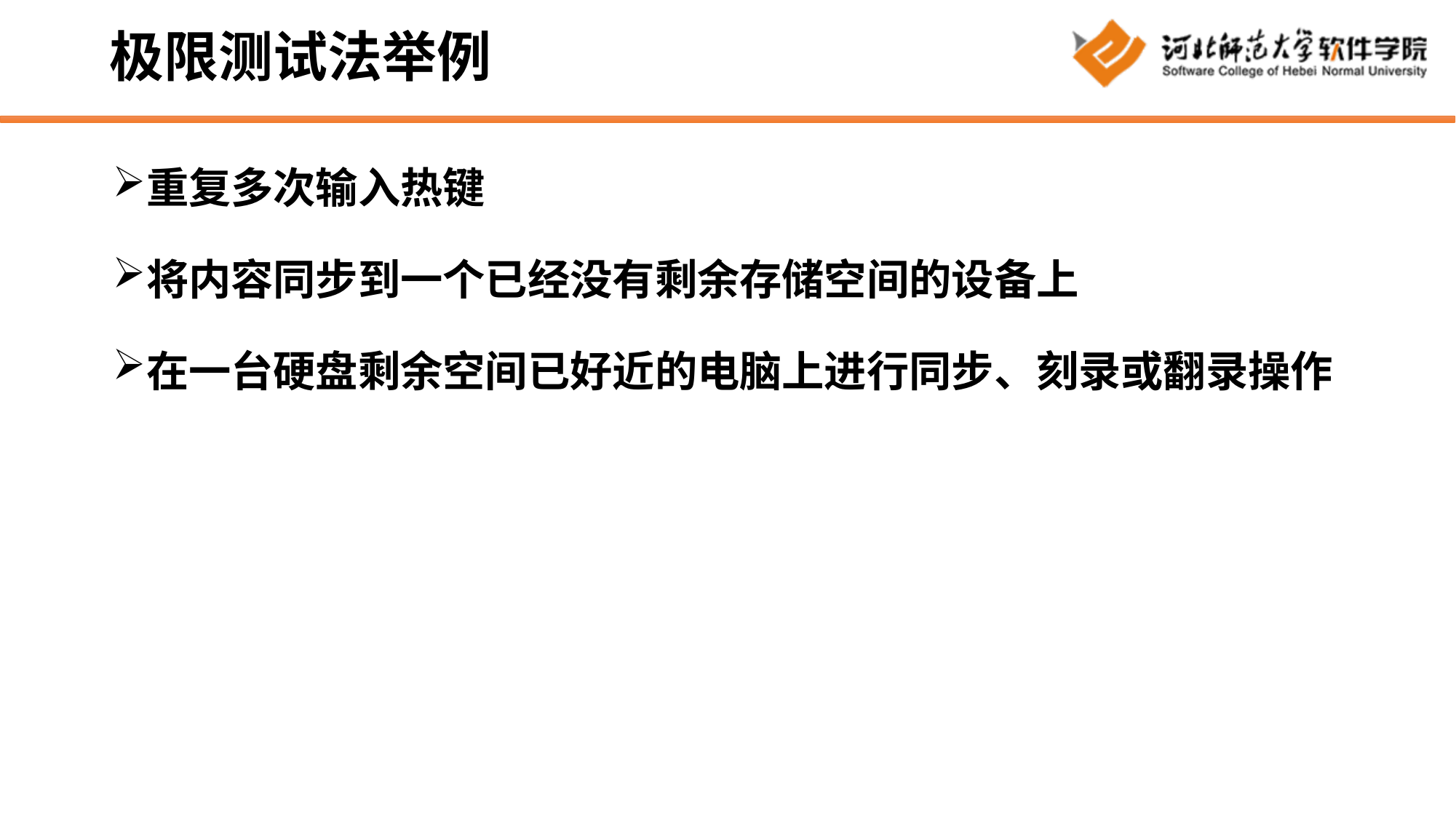

# 极限测试法举例
重复多次输入热键
将内容同步到一个已经没有剩余存储空间的设备上
在一台硬盘剩余空间已好近的电脑上进行同步、刻录或翻录操作